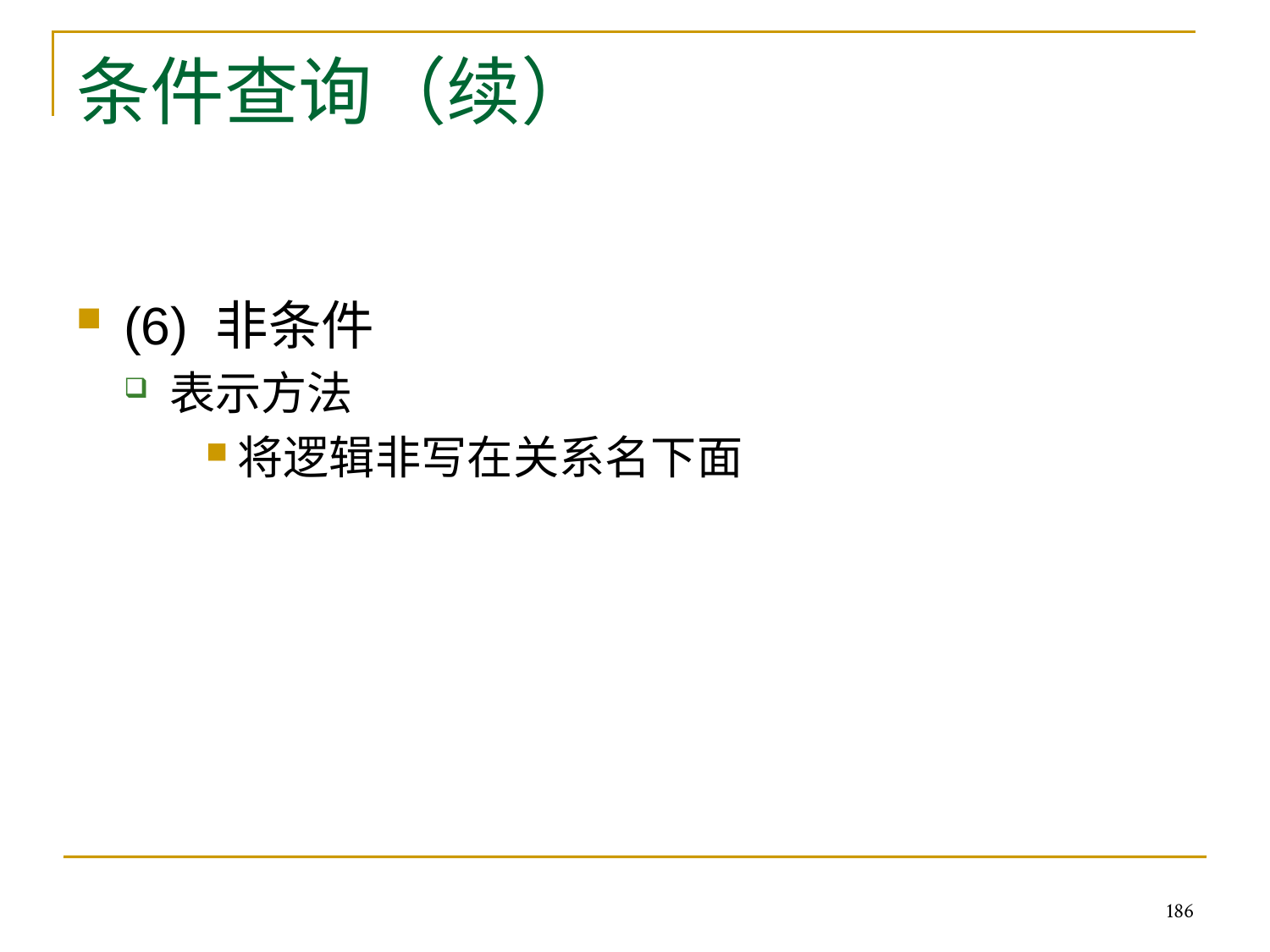

# 条件查询（续）
(6) 非条件
表示方法
将逻辑非写在关系名下面
186